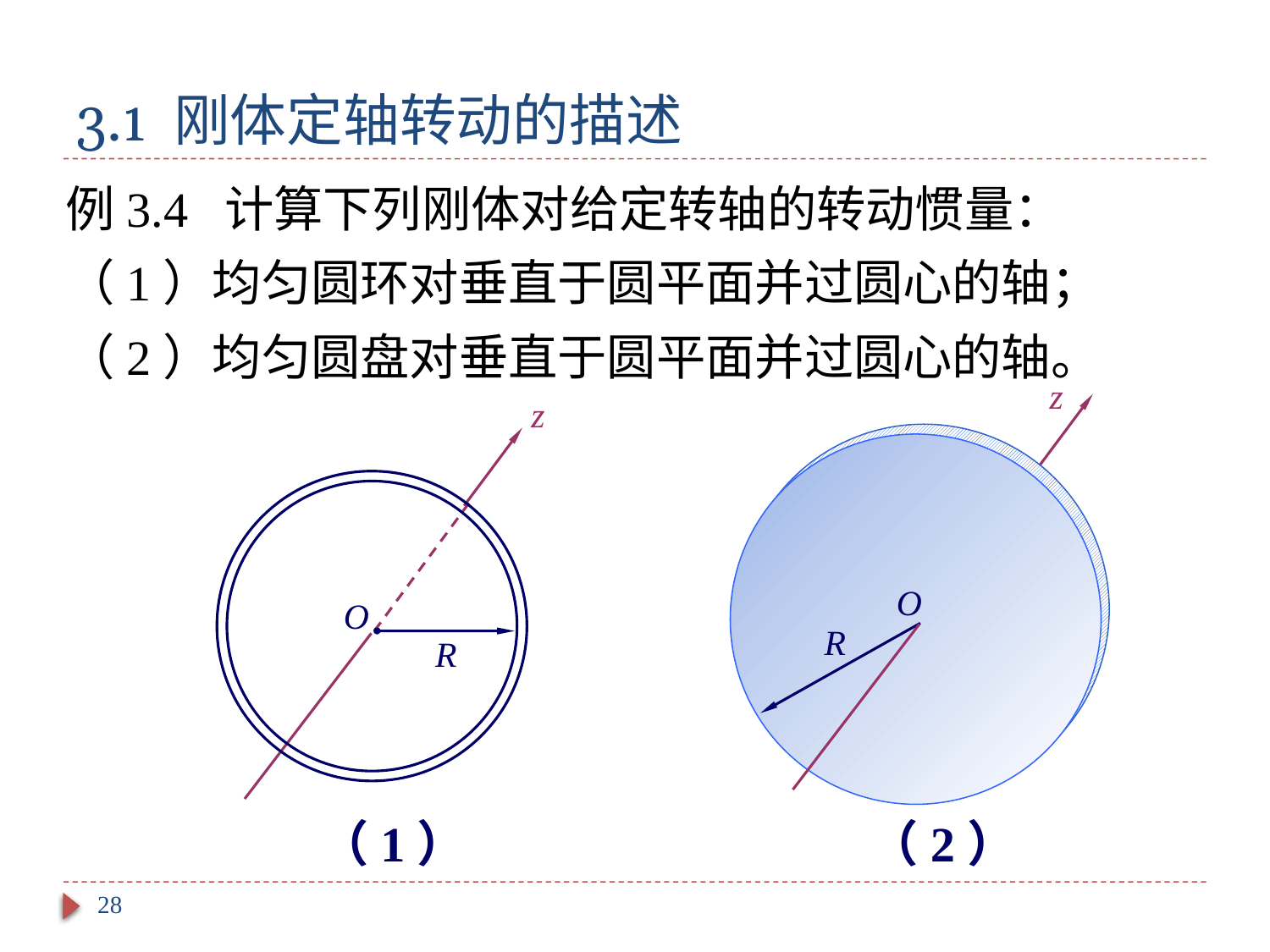

# 3.1 刚体定轴转动的描述
例3.4  计算下列刚体对给定转轴的转动惯量：
（1）均匀圆环对垂直于圆平面并过圆心的轴；
（2）均匀圆盘对垂直于圆平面并过圆心的轴。
z
z

O

O

R

R

（1）
（2）
28